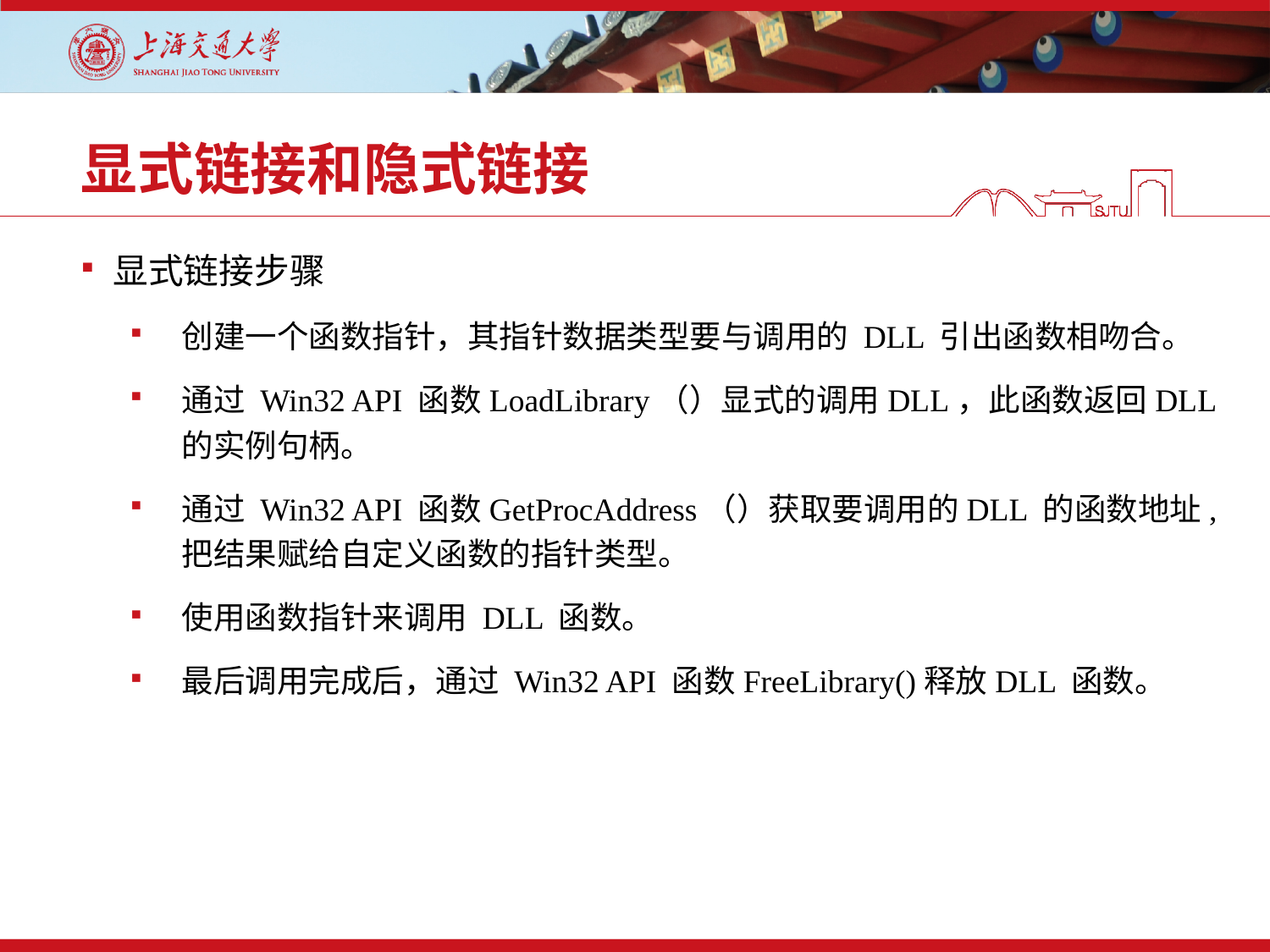

# 显式链接和隐式链接
显式链接步骤
创建一个函数指针，其指针数据类型要与调用的 DLL 引出函数相吻合。
通过 Win32 API 函数LoadLibrary（）显式的调用DLL，此函数返回DLL 的实例句柄。
通过 Win32 API 函数GetProcAddress（）获取要调用的DLL 的函数地址,把结果赋给自定义函数的指针类型。
使用函数指针来调用 DLL 函数。
最后调用完成后，通过 Win32 API 函数FreeLibrary()释放DLL 函数。